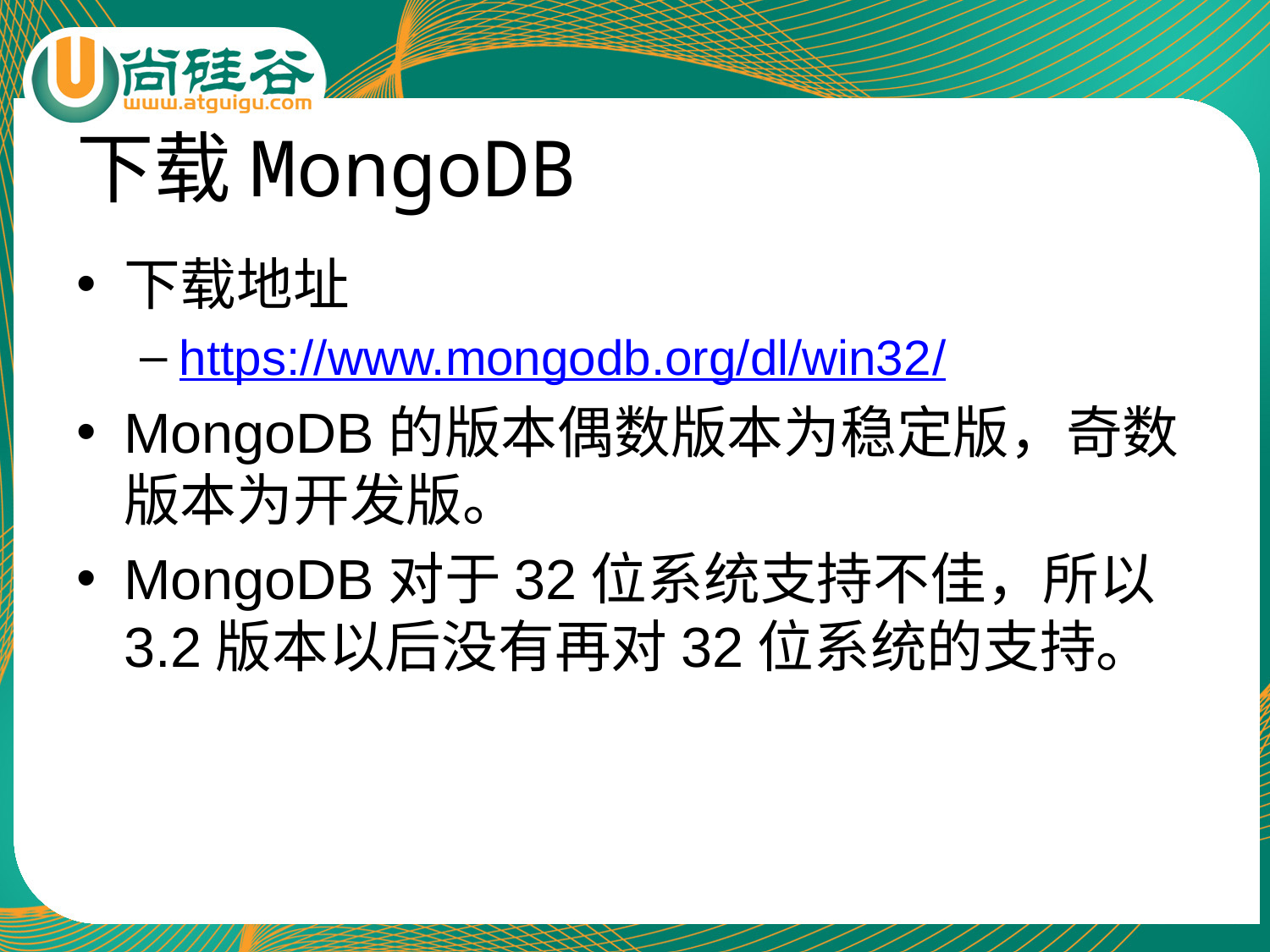

# 下载MongoDB
下载地址
https://www.mongodb.org/dl/win32/
MongoDB的版本偶数版本为稳定版，奇数版本为开发版。
MongoDB对于32位系统支持不佳，所以3.2版本以后没有再对32位系统的支持。